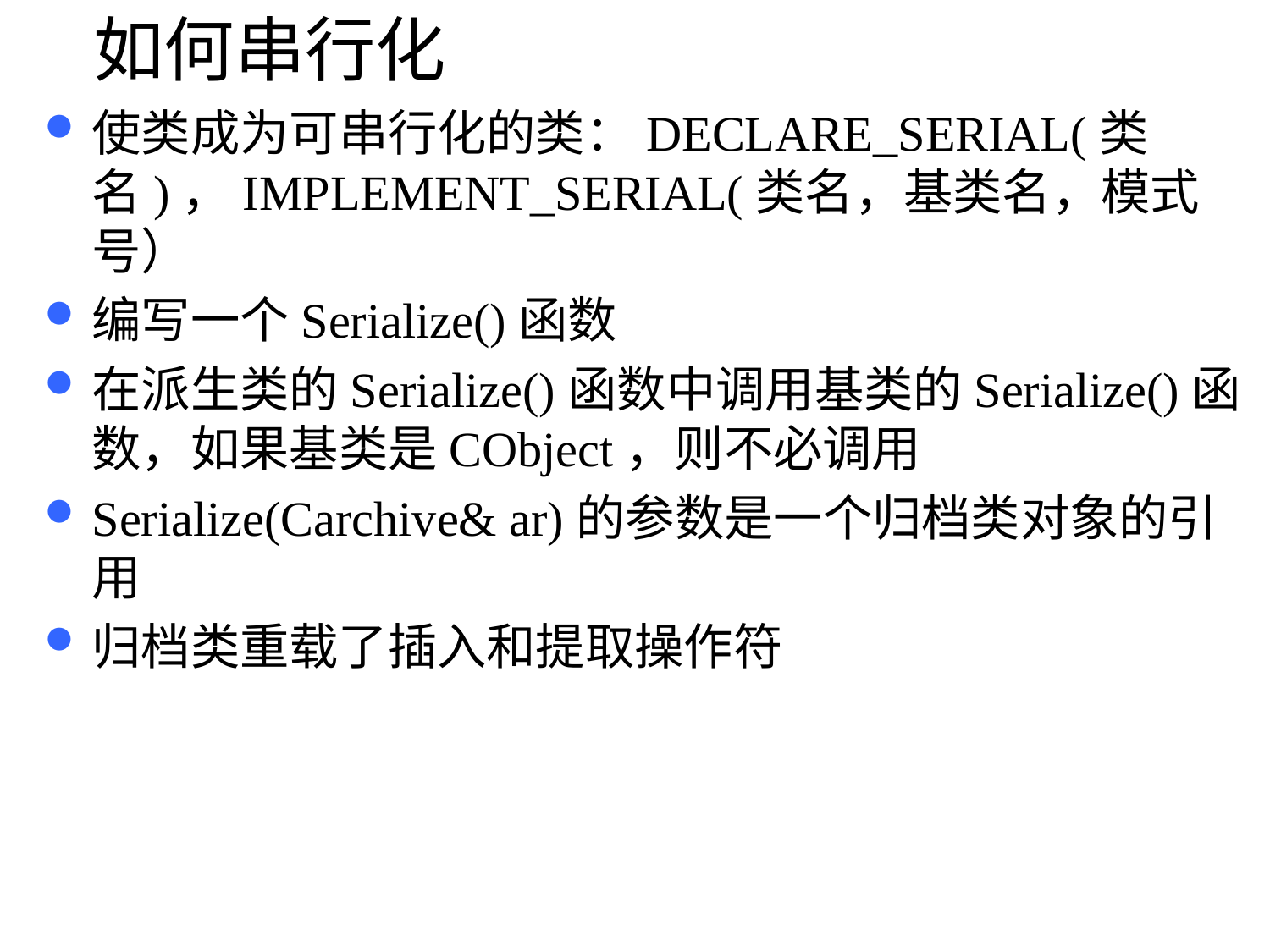

# 如何串行化
使类成为可串行化的类：DECLARE_SERIAL(类名)，IMPLEMENT_SERIAL(类名，基类名，模式号）
编写一个Serialize()函数
在派生类的Serialize()函数中调用基类的Serialize()函数，如果基类是CObject，则不必调用
Serialize(Carchive& ar)的参数是一个归档类对象的引用
归档类重载了插入和提取操作符
121